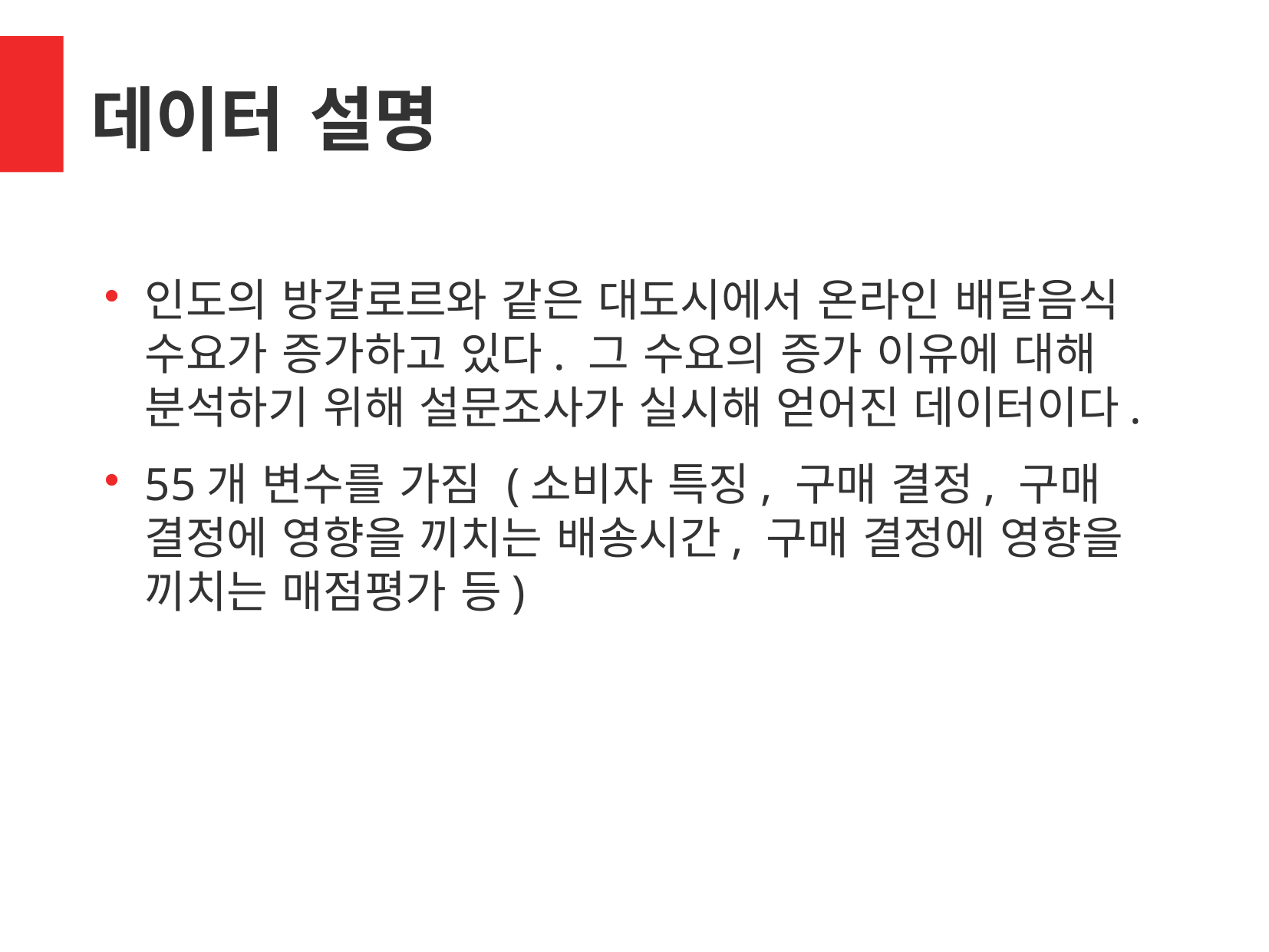

데이터 설명
인도의 방갈로르와 같은 대도시에서 온라인 배달음식 수요가 증가하고 있다. 그 수요의 증가 이유에 대해 분석하기 위해 설문조사가 실시해 얻어진 데이터이다.
55개 변수를 가짐 (소비자 특징, 구매 결정, 구매 결정에 영향을 끼치는 배송시간, 구매 결정에 영향을 끼치는 매점평가 등)